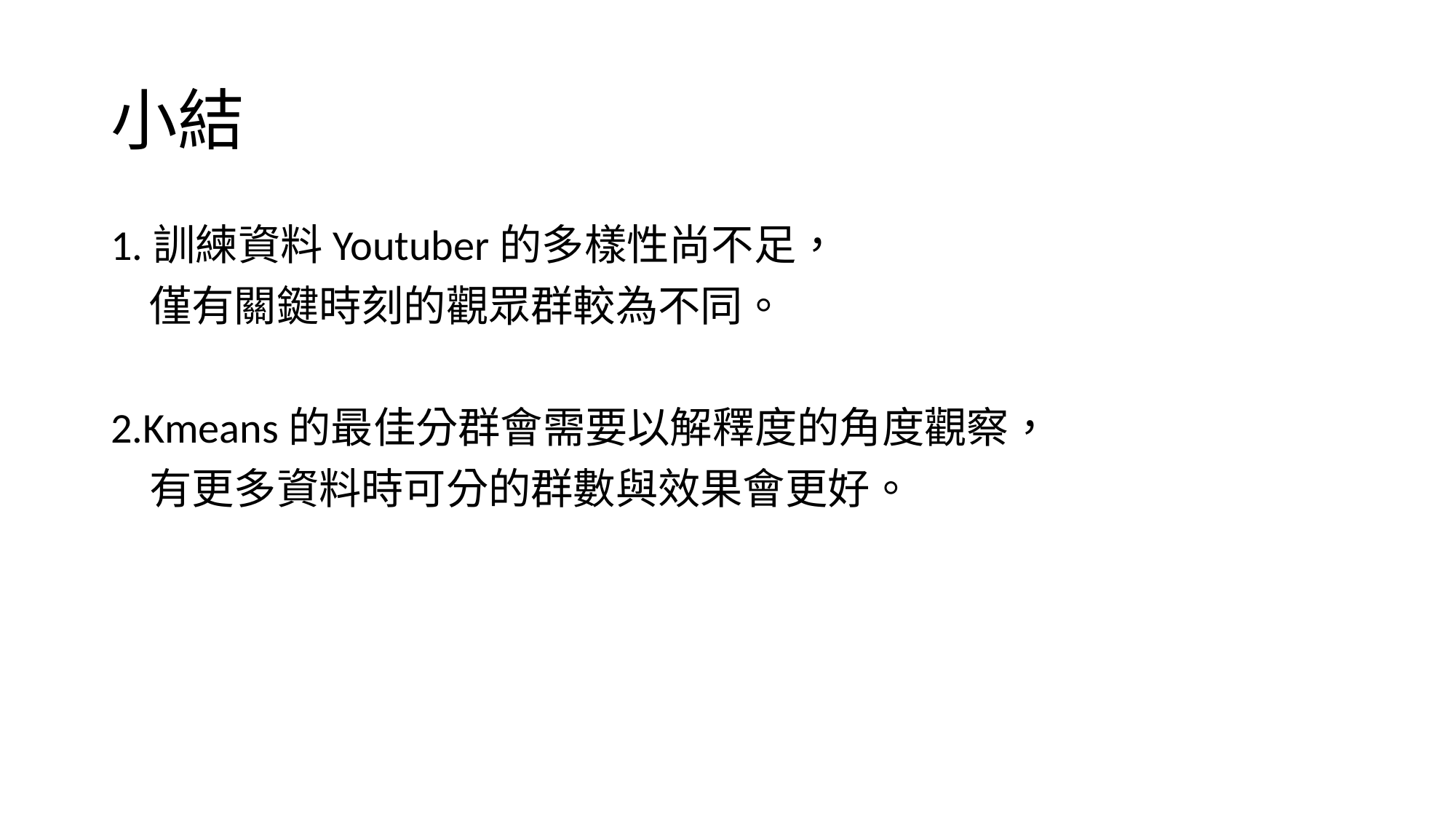

# 小結
1.訓練資料Youtuber的多樣性尚不足，
   僅有關鍵時刻的觀眾群較為不同。

2.Kmeans的最佳分群會需要以解釋度的角度觀察，
   有更多資料時可分的群數與效果會更好。